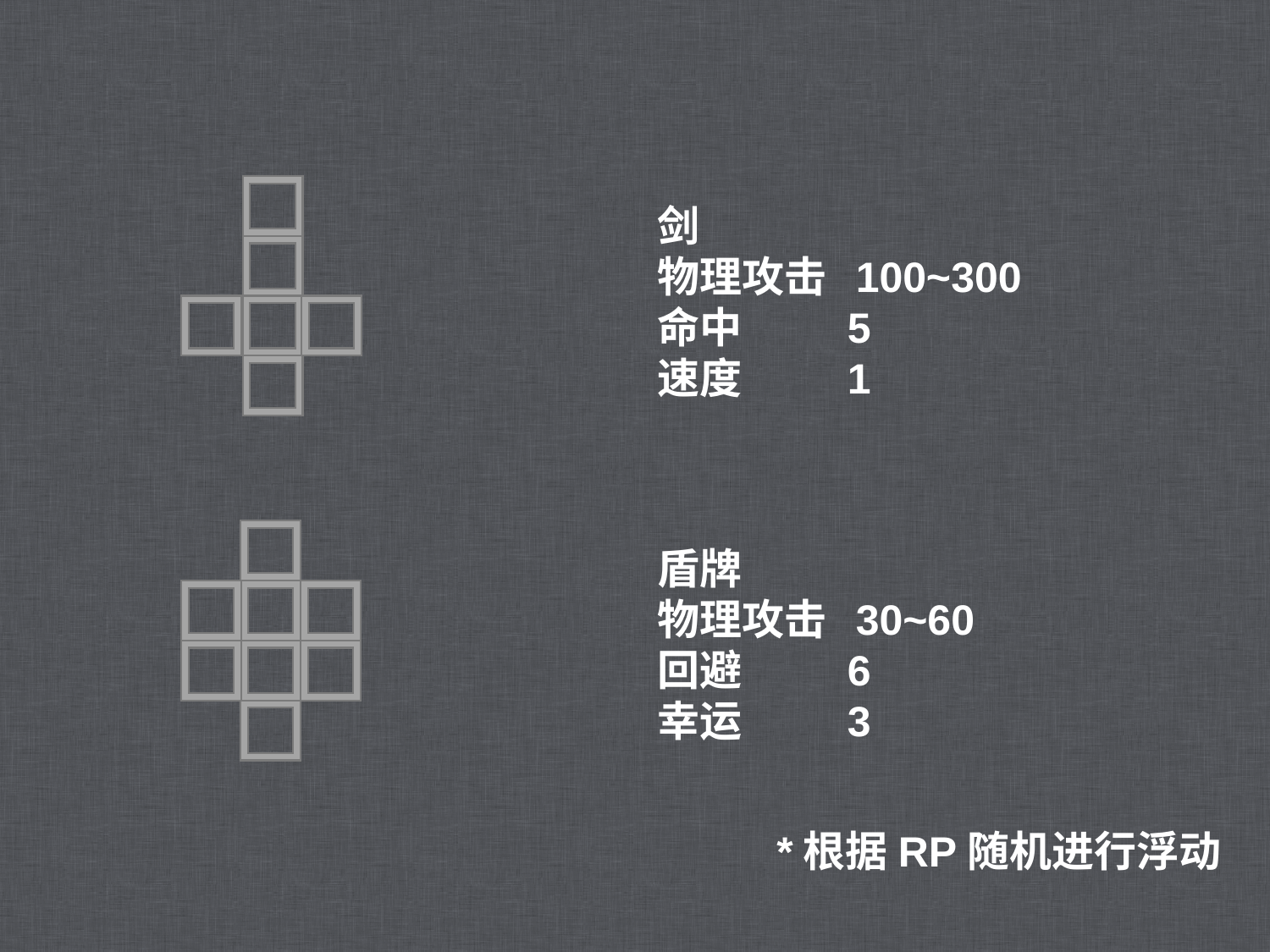

剑
物理攻击  100~300
命中          5
速度          1

盾牌
物理攻击  30~60
回避          6
幸运          3

*根据RP随机进行浮动